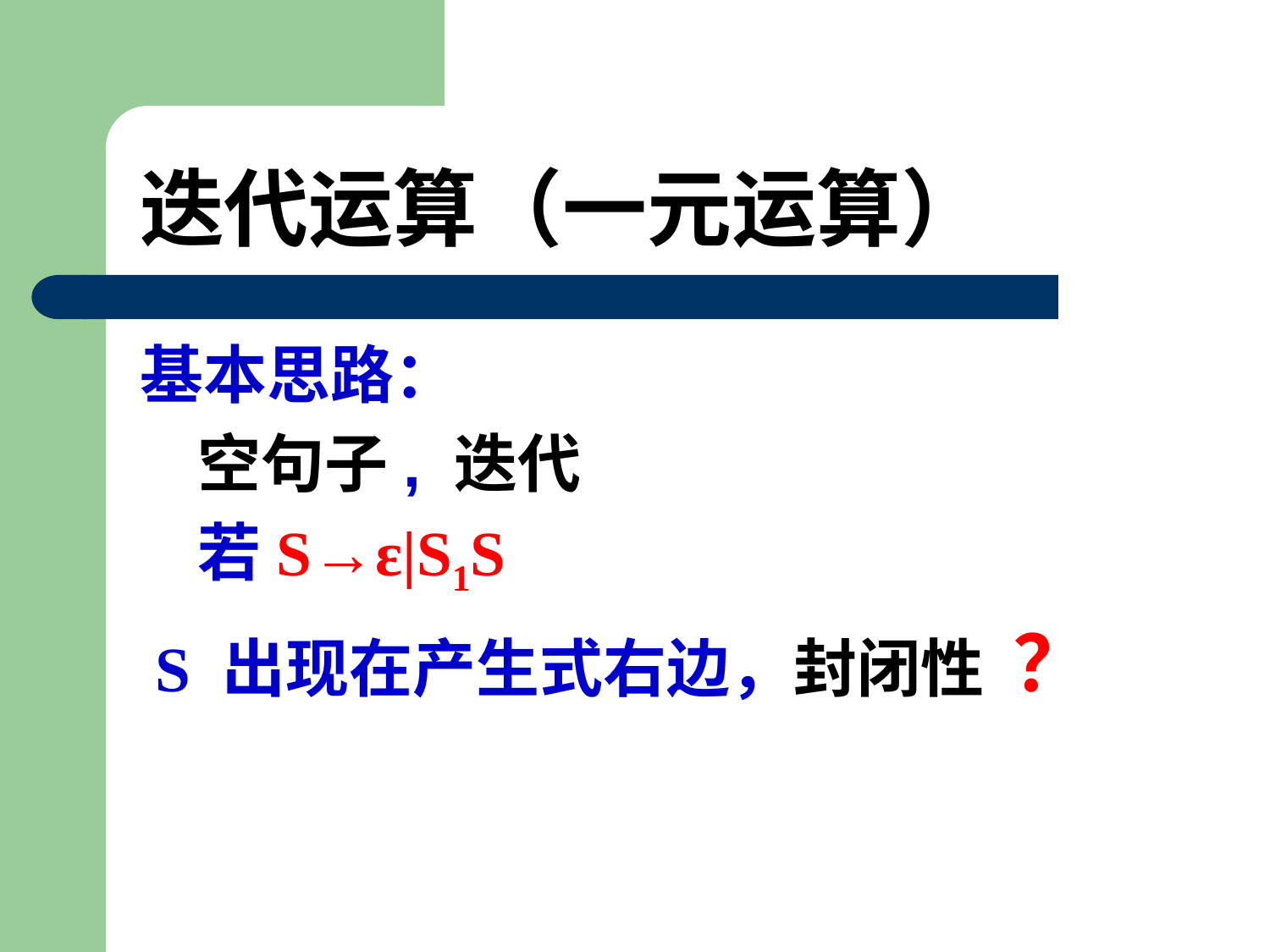

# 迭代运算（一元运算）
基本思路：
   空句子, 迭代
   若S→ε|S1S
 S 出现在产生式右边，封闭性  ？